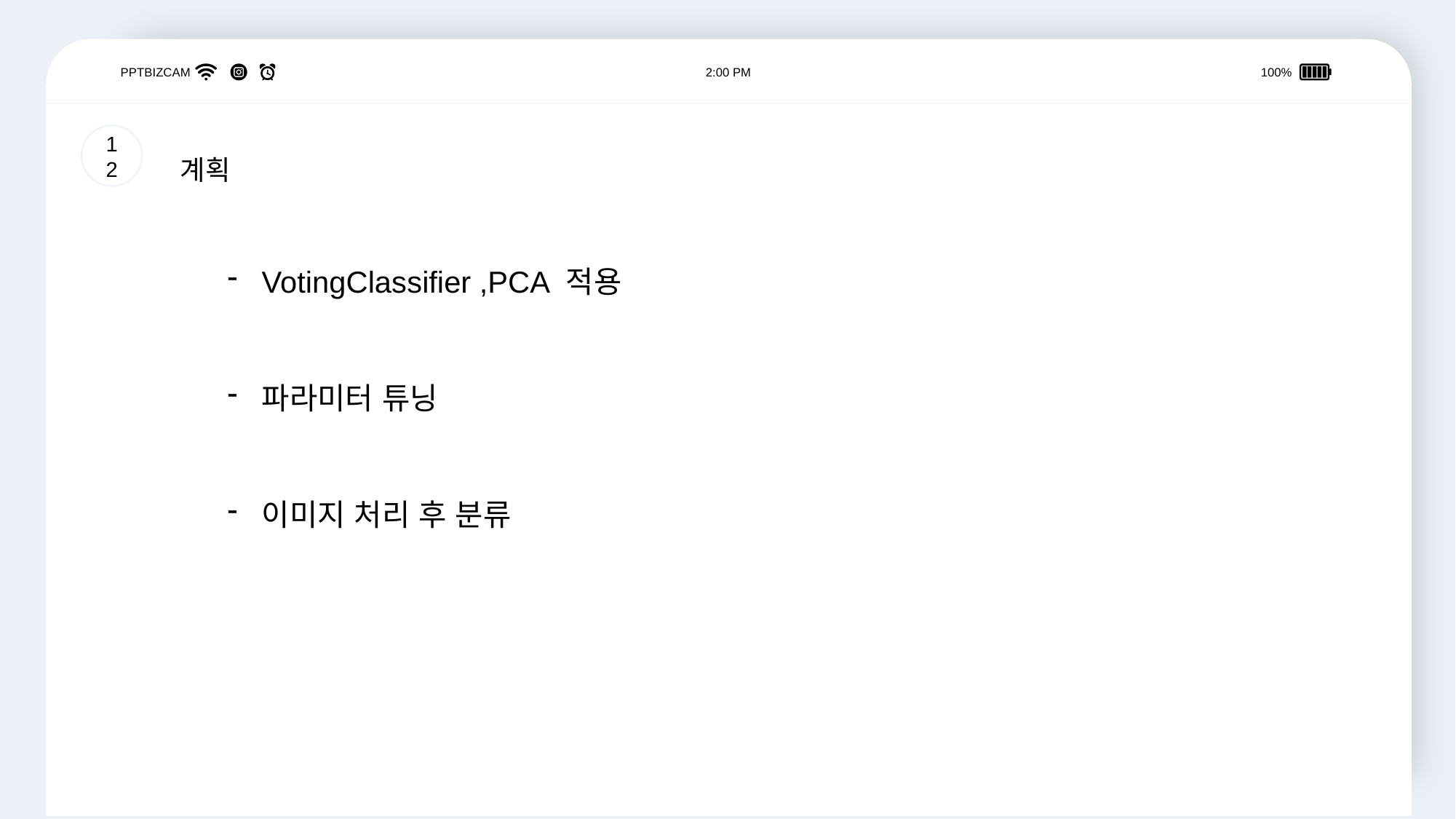

PPTBIZCAM
2:00 PM
100%

12
계획
VotingClassifier ,PCA 적용

파라미터 튜닝

이미지 처리 후 분류